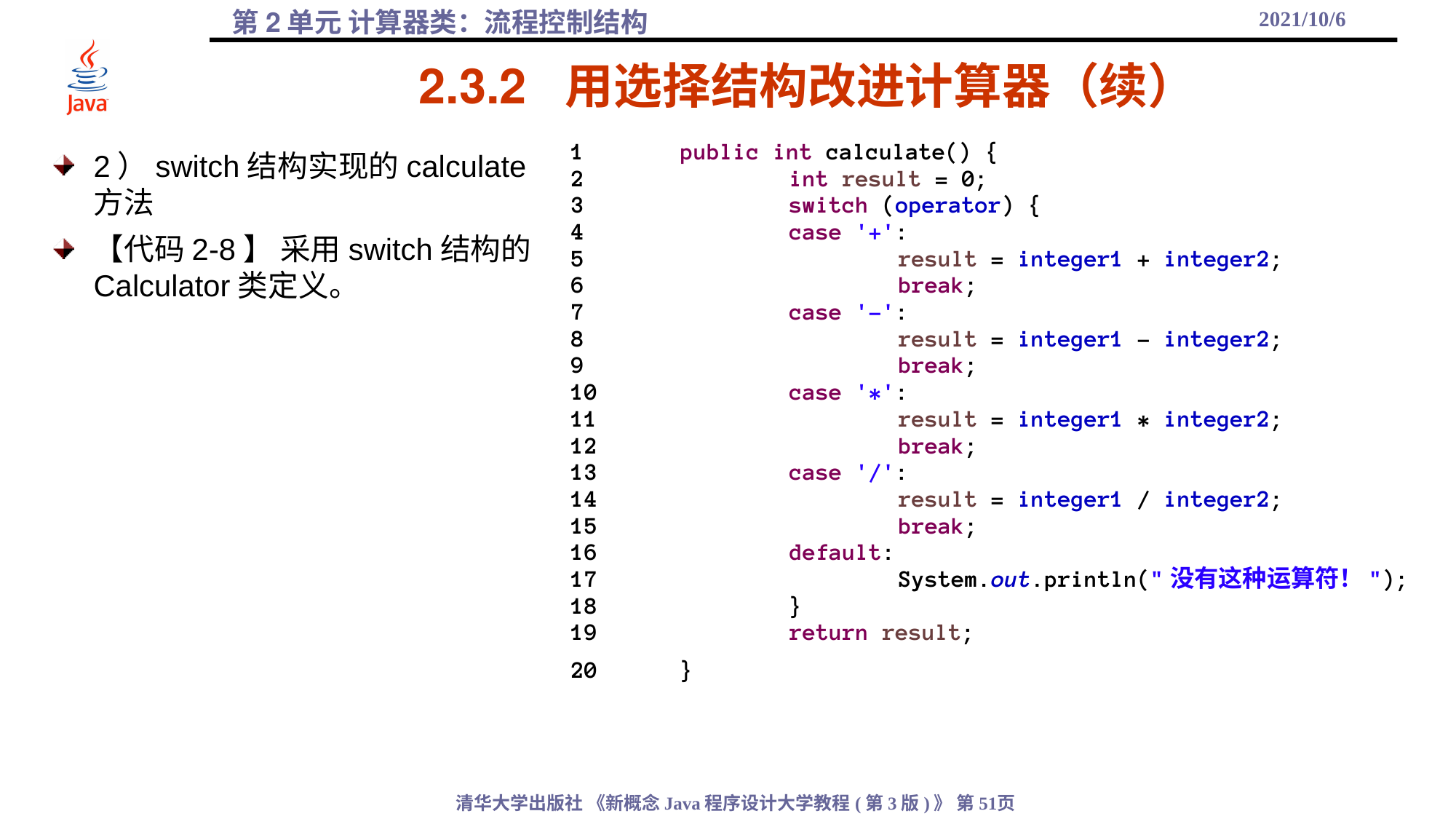

2021/10/6
# 2.3.2  用选择结构改进计算器（续）
2）switch结构实现的calculate方法
【代码2-8】 采用switch结构的Calculator类定义。

1	public int calculate() {
2		int result = 0;
3		switch (operator) {
4		case '+':
5			result = integer1 + integer2;
6			break;
7		case '-':
8			result = integer1 - integer2;
9			break;
10		case '*':
11			result = integer1 * integer2;
12			break;
13		case '/':
14			result = integer1 / integer2;
15			break;
16		default:
17			System.out.println("没有这种运算符！");
18		}
19		return result;
20	}